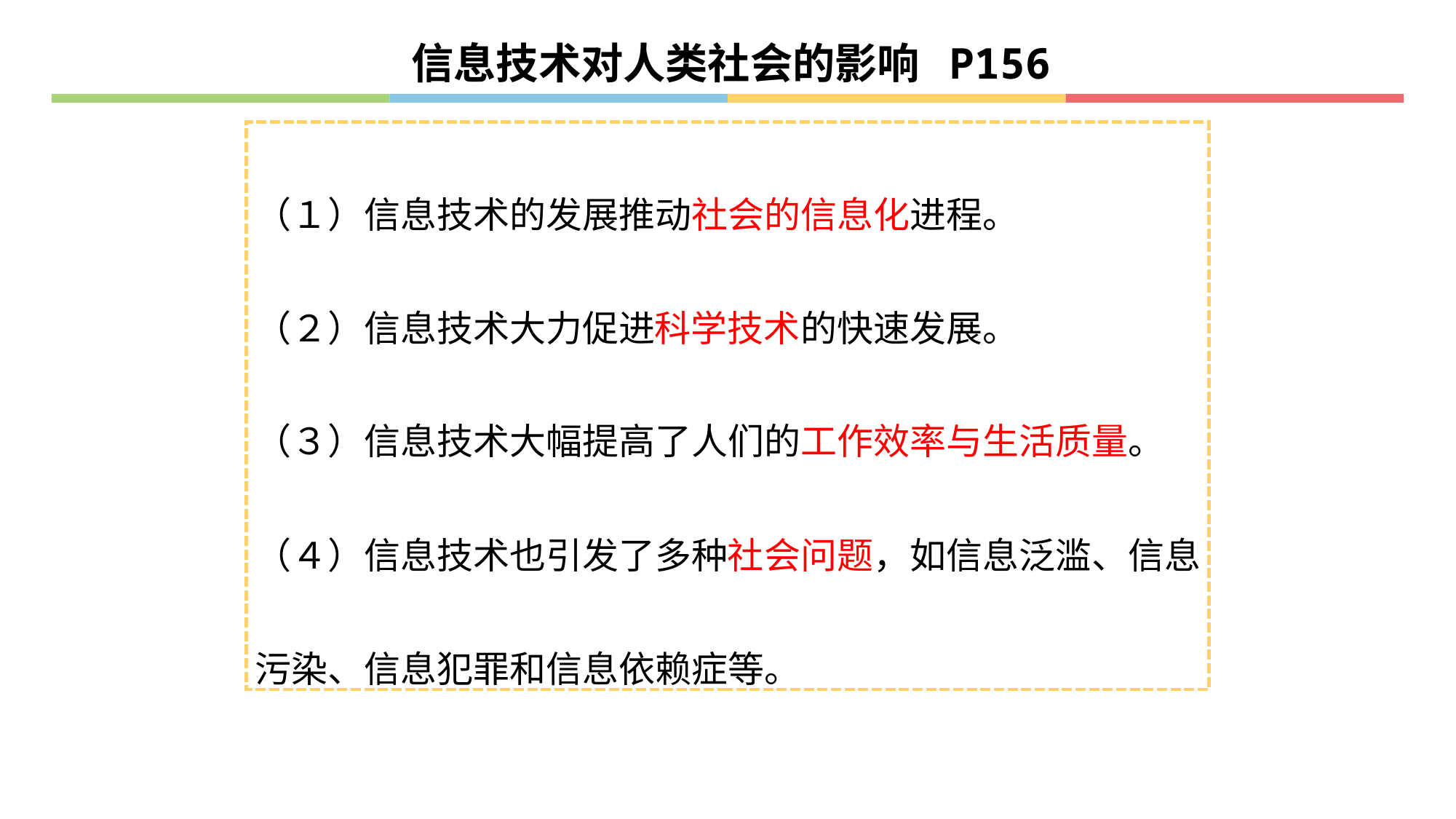

信息技术对人类社会的影响  P156
（１）信息技术的发展推动社会的信息化进程。
（２）信息技术大力促进科学技术的快速发展。
（３）信息技术大幅提高了人们的工作效率与生活质量。
（４）信息技术也引发了多种社会问题，如信息泛滥、信息污染、信息犯罪和信息依赖症等。